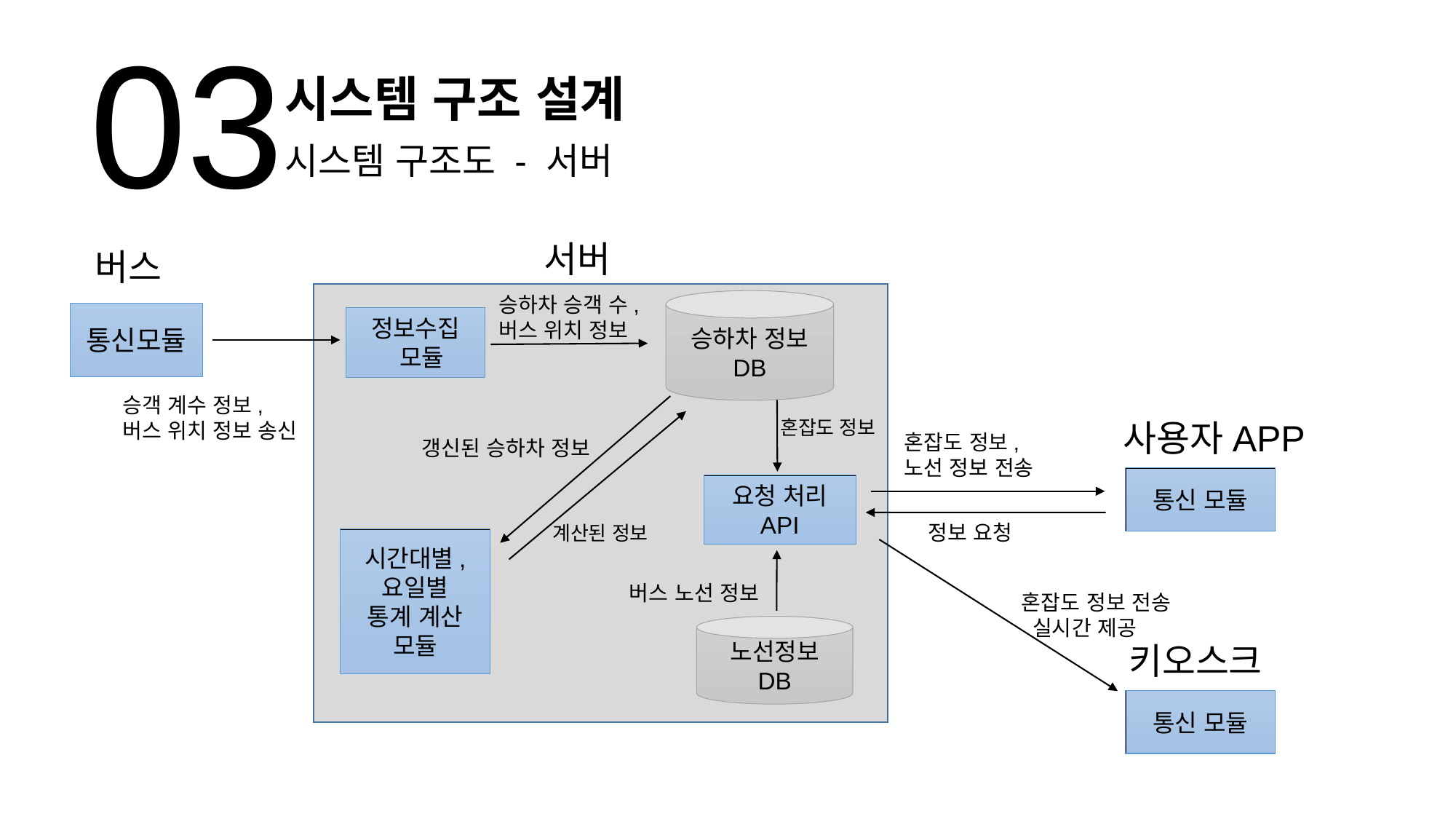

03
시스템 구조 설계
시스템 구조도 - 서버
서버
버스

승하차 승객 수,
버스 위치 정보
승하차 정보
DB
통신모듈
정보수집
 모듈
승객 계수 정보,
버스 위치 정보 송신
사용자APP
혼잡도 정보
혼잡도 정보,
노선 정보 전송
갱신된 승하차 정보
통신 모듈
요청 처리 API
정보 요청
계산된 정보
시간대별, 요일별
통계 계산 모듈
버스 노선 정보
혼잡도 정보 전송
 실시간 제공
노선정보
DB
키오스크
통신 모듈